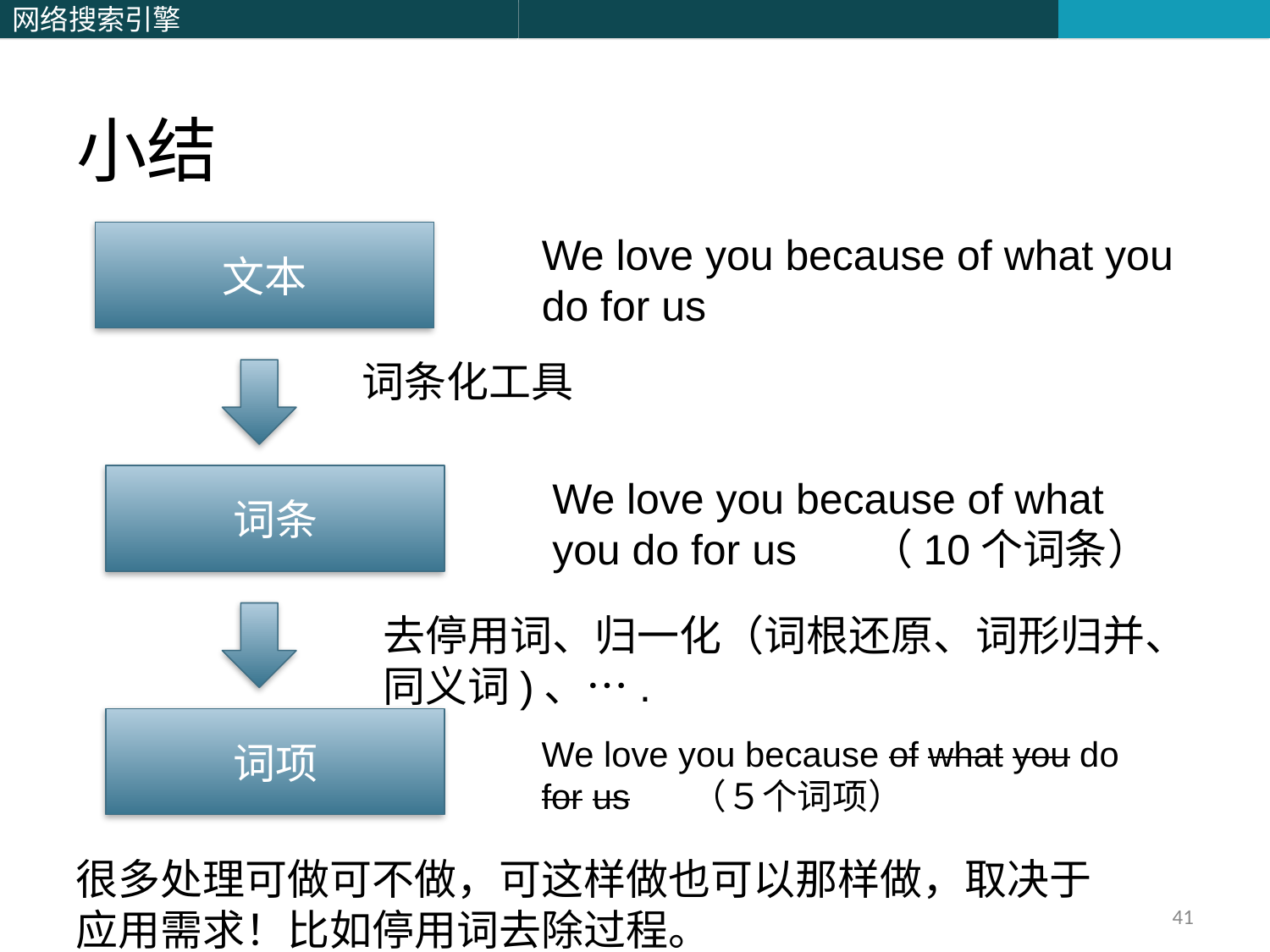

# 小结
文本
We love you because of what you do for us
词条化工具

词条
We love you because of what you do for us 　 （10个词条）

去停用词、归一化（词根还原、词形归并、同义词)、….
词项
We love you because of what you do for us 　 （５个词项）
We love you because of what you do for us 　 （５个词项）
很多处理可做可不做，可这样做也可以那样做，取决于应用需求！比如停用词去除过程。
41